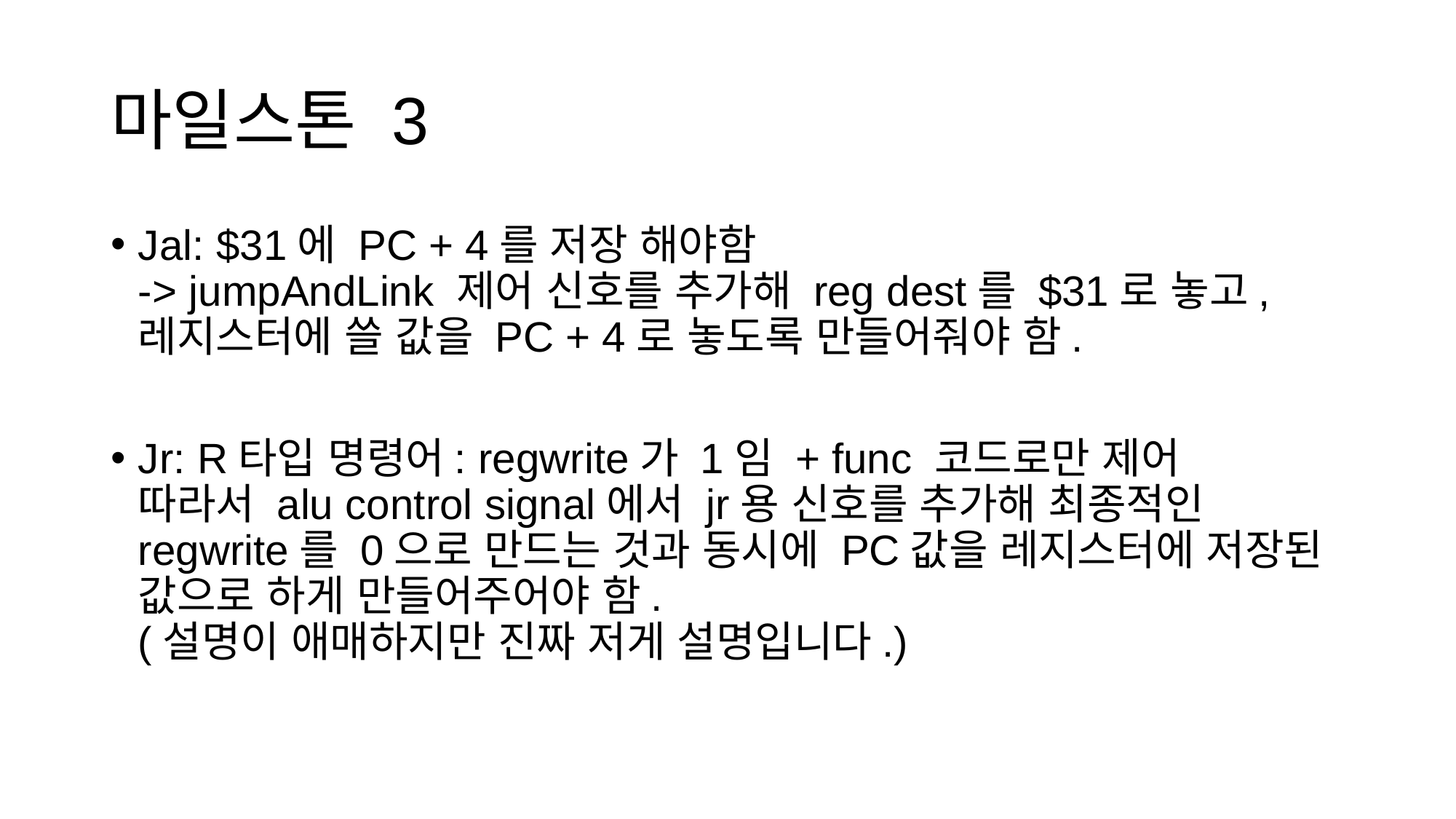

# 마일스톤 3
Jal: $31에 PC + 4를 저장 해야함
-> jumpAndLink 제어 신호를 추가해 reg dest를 $31로 놓고,
레지스터에 쓸 값을 PC + 4로 놓도록 만들어줘야 함.

Jr: R타입 명령어: regwrite가 1임 + func 코드로만 제어
따라서 alu control signal에서 jr용 신호를 추가해 최종적인 regwrite를 0으로 만드는 것과 동시에 PC값을 레지스터에 저장된 값으로 하게 만들어주어야 함.
(설명이 애매하지만 진짜 저게 설명입니다.)